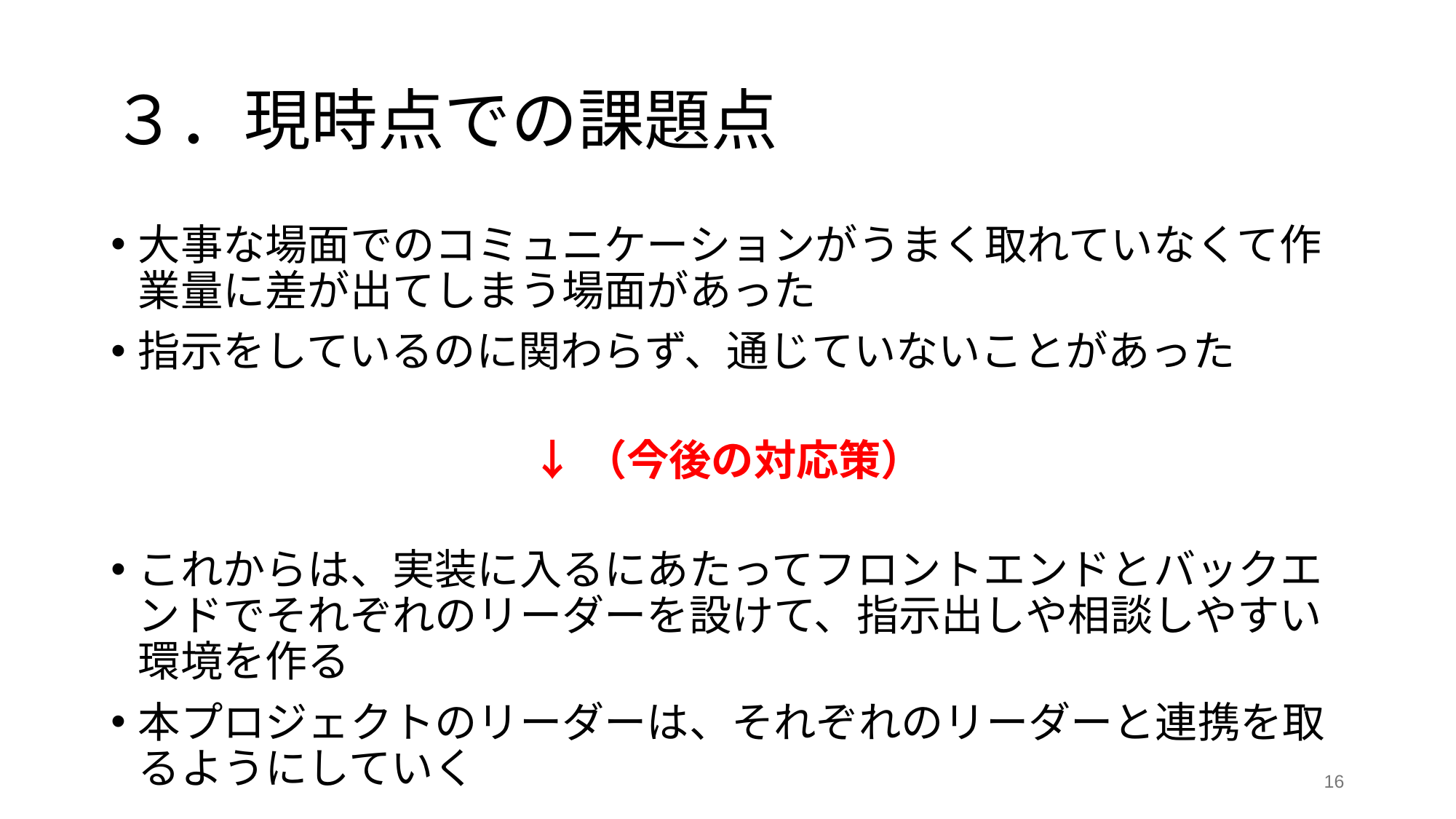

# ３．現時点での課題点
大事な場面でのコミュニケーションがうまく取れていなくて作業量に差が出てしまう場面があった
指示をしているのに関わらず、通じていないことがあった

↓（今後の対応策）

これからは、実装に入るにあたってフロントエンドとバックエンドでそれぞれのリーダーを設けて、指示出しや相談しやすい環境を作る
本プロジェクトのリーダーは、それぞれのリーダーと連携を取るようにしていく

16